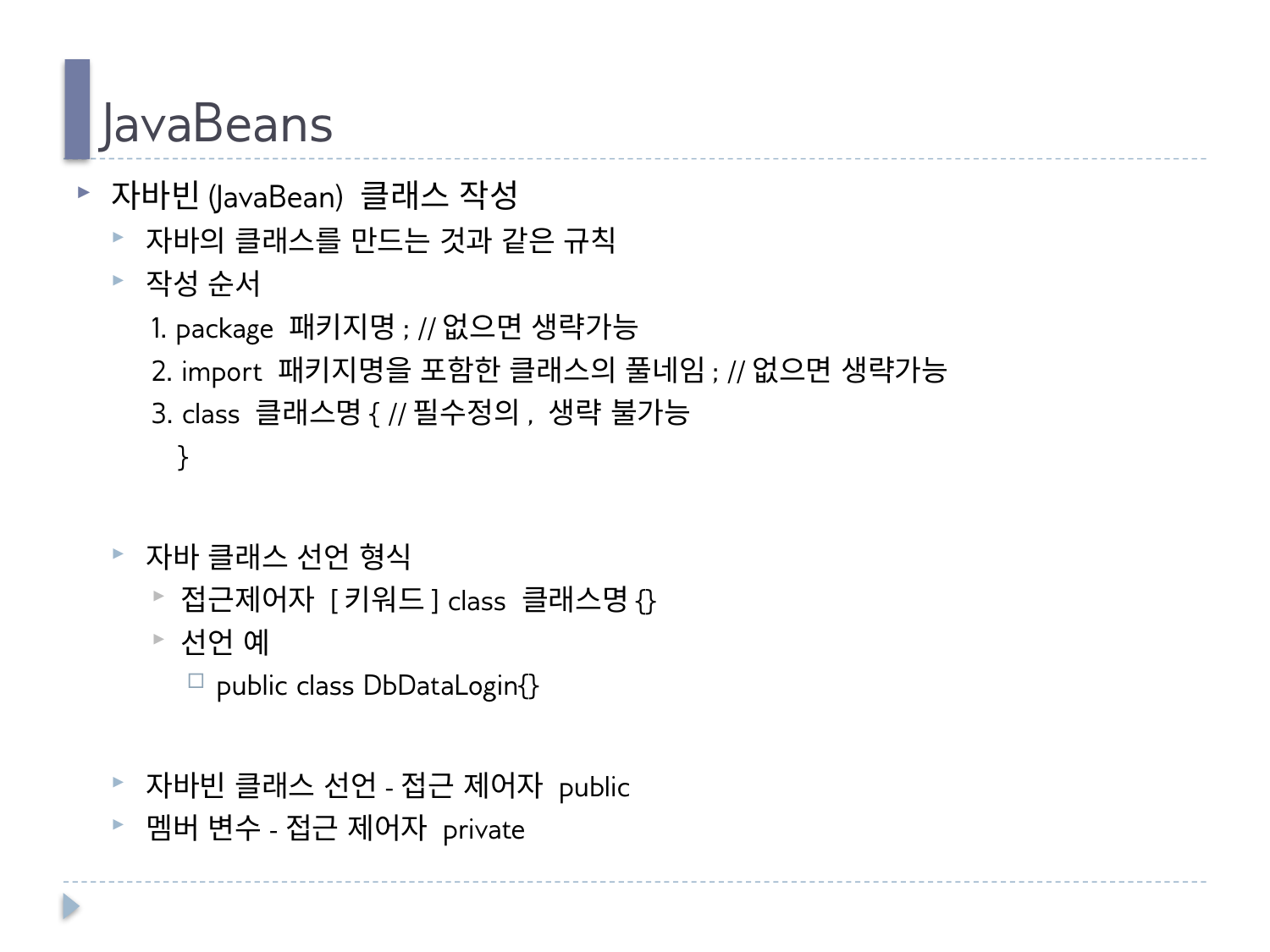

# JavaBeans
자바빈(JavaBean) 클래스 작성
자바의 클래스를 만드는 것과 같은 규칙
작성 순서
1. package 패키지명; //없으면 생략가능
2. import 패키지명을 포함한 클래스의 풀네임; //없으면 생략가능
3. class 클래스명{ //필수정의, 생략 불가능
   }

자바 클래스 선언 형식
접근제어자 [키워드] class 클래스명{}
선언 예
public class DbDataLogin{}

자바빈 클래스 선언-접근 제어자 public
멤버 변수-접근 제어자 private